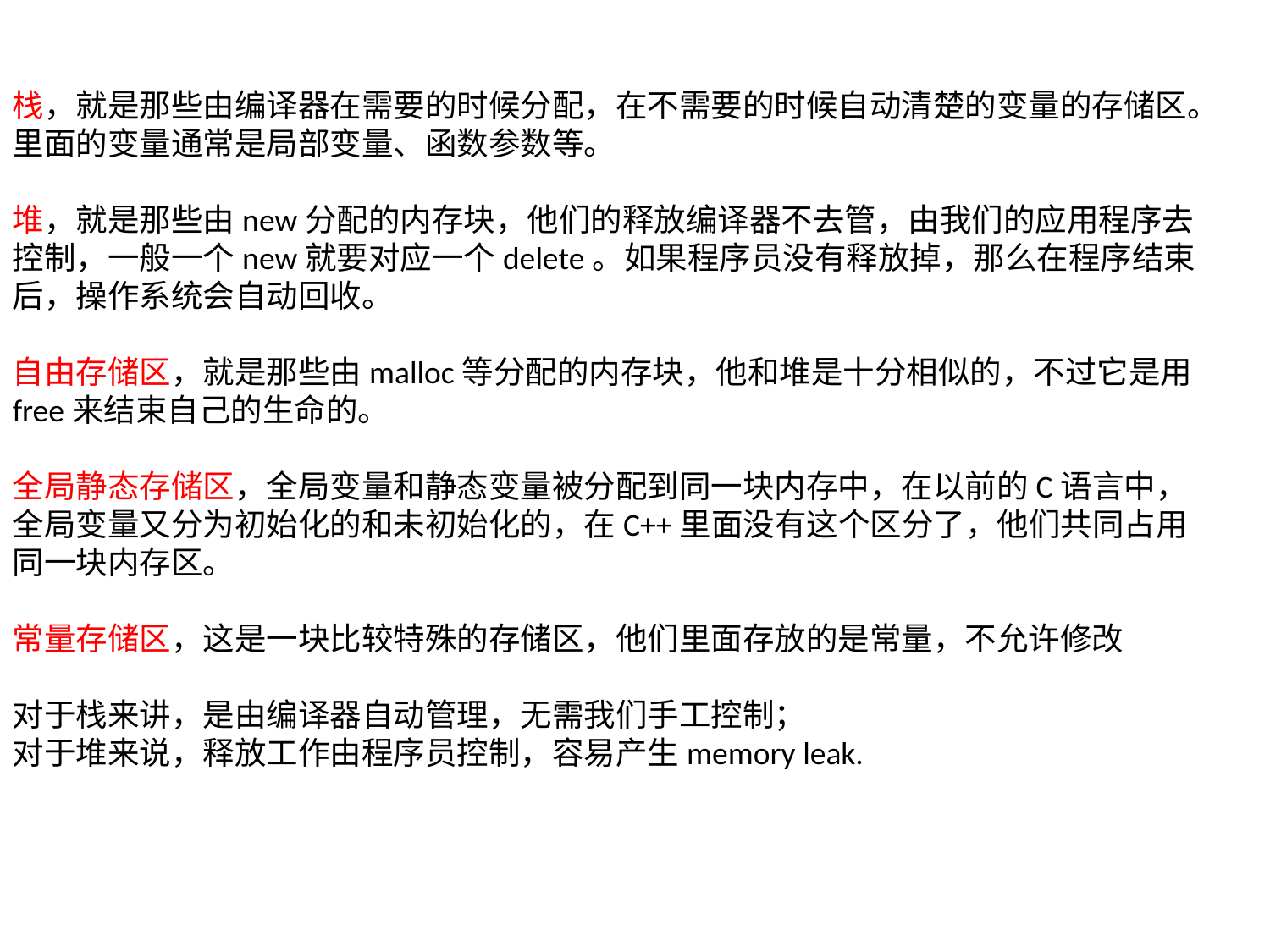

栈，就是那些由编译器在需要的时候分配，在不需要的时候自动清楚的变量的存储区。里面的变量通常是局部变量、函数参数等。

堆，就是那些由new分配的内存块，他们的释放编译器不去管，由我们的应用程序去控制，一般一个new就要对应一个delete。如果程序员没有释放掉，那么在程序结束后，操作系统会自动回收。

自由存储区，就是那些由malloc等分配的内存块，他和堆是十分相似的，不过它是用free来结束自己的生命的。

全局静态存储区，全局变量和静态变量被分配到同一块内存中，在以前的C语言中，全局变量又分为初始化的和未初始化的，在C++里面没有这个区分了，他们共同占用同一块内存区。

常量存储区，这是一块比较特殊的存储区，他们里面存放的是常量，不允许修改

对于栈来讲，是由编译器自动管理，无需我们手工控制；
对于堆来说，释放工作由程序员控制，容易产生memory leak.